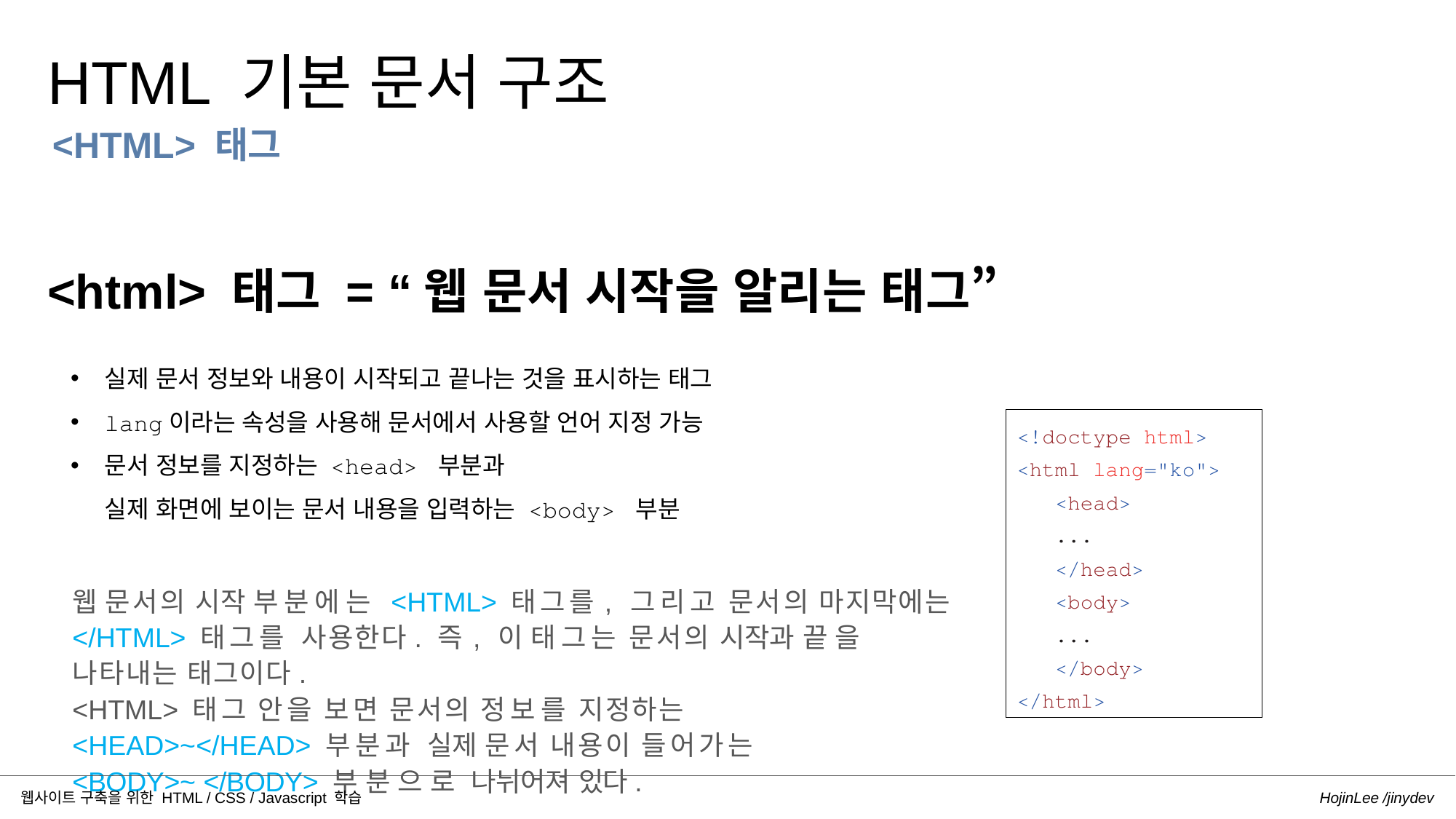

HTML 기본 문서 구조
<HTML> 태그
<html> 태그 = “웹 문서 시작을 알리는 태그”
실제 문서 정보와 내용이 시작되고 끝나는 것을 표시하는 태그
lang이라는 속성을 사용해 문서에서 사용할 언어 지정 가능
문서 정보를 지정하는 <head> 부분과
실제 화면에 보이는 문서 내용을 입력하는 <body> 부분
<!doctype html>
<html lang="ko">
   <head>
   ...
   </head>
   <body>
   ...
   </body>
</html>
웹 문서의 시작 부분에는 <HTML> 태그를, 그리고 문서의 마지막에는 </HTML> 태그를 사용한다. 즉, 이 태그는 문서의 시작과 끝을 나타내는 태그이다.
<HTML> 태그 안을 보면 문서의 정보를 지정하는 <HEAD>~</HEAD> 부분과 실제 문서 내용이 들어가는 <BODY>~ </BODY> 부분으로 나뉘어져 있다.
HojinLee /jinydev
웹사이트 구축을 위한 HTML / CSS / Javascript 학습